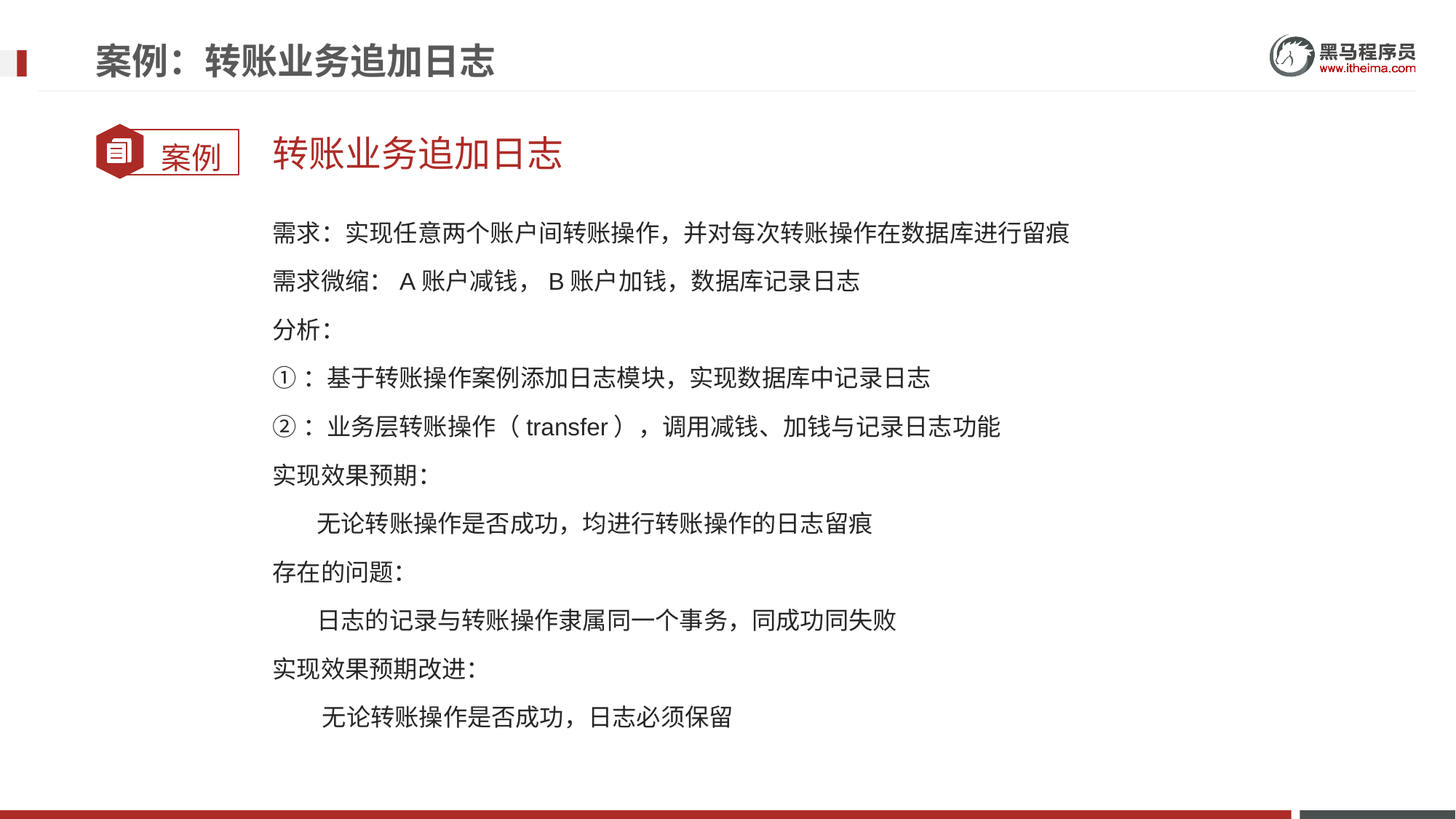

# 案例：转账业务追加日志
转账业务追加日志
需求：实现任意两个账户间转账操作，并对每次转账操作在数据库进行留痕
需求微缩：A账户减钱，B账户加钱，数据库记录日志
分析：
①：基于转账操作案例添加日志模块，实现数据库中记录日志
②：业务层转账操作（transfer），调用减钱、加钱与记录日志功能
实现效果预期：
       无论转账操作是否成功，均进行转账操作的日志留痕
存在的问题：
       日志的记录与转账操作隶属同一个事务，同成功同失败
实现效果预期改进：
        无论转账操作是否成功，日志必须保留